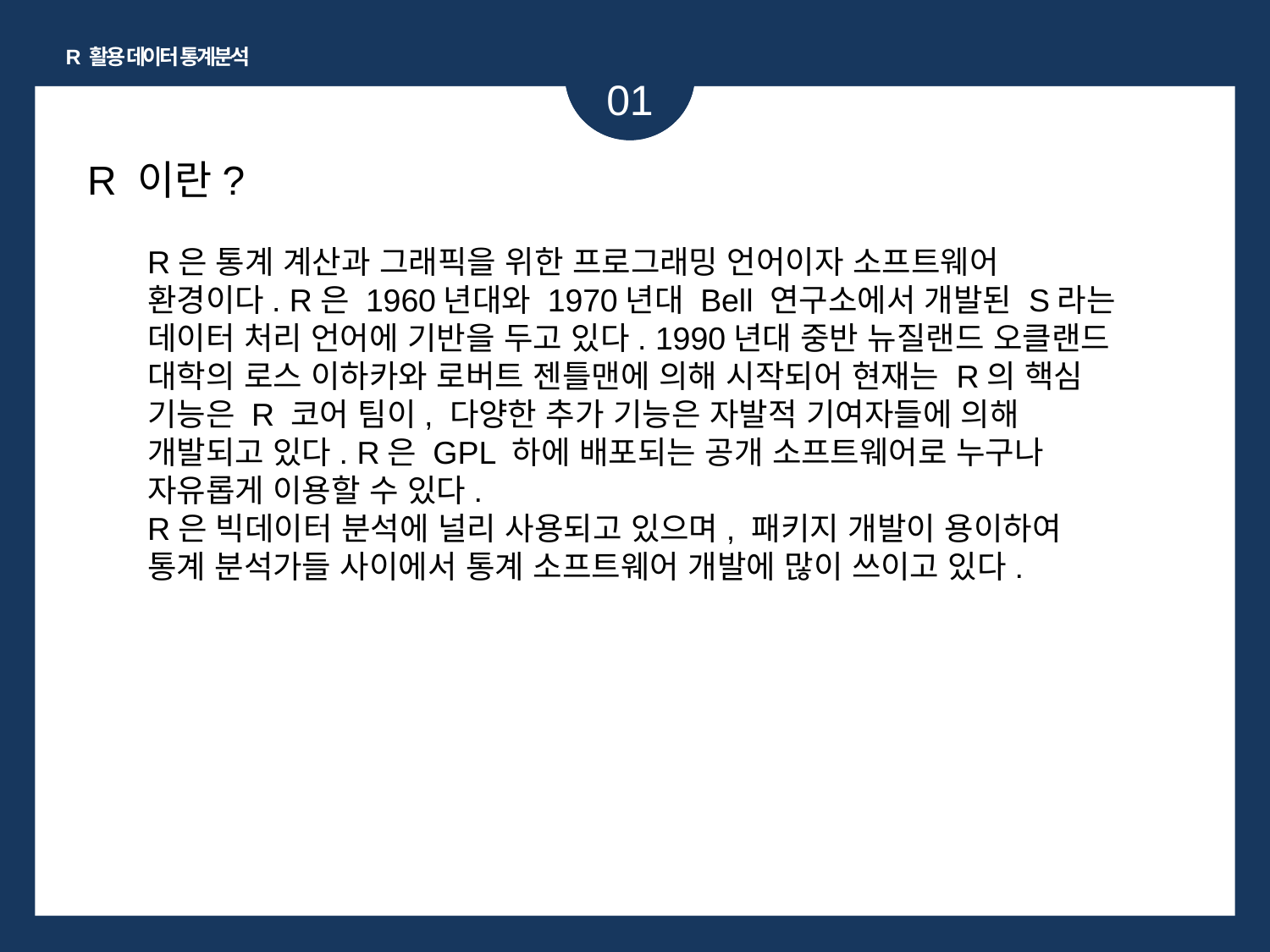

R 활용 데이터 통계분석
01
R 이란?
R은 통계 계산과 그래픽을 위한 프로그래밍 언어이자 소프트웨어 환경이다. R은 1960년대와 1970년대 Bell 연구소에서 개발된 S라는 데이터 처리 언어에 기반을 두고 있다. 1990년대 중반 뉴질랜드 오클랜드 대학의 로스 이하카와 로버트 젠틀맨에 의해 시작되어 현재는 R의 핵심 기능은 R 코어 팀이, 다양한 추가 기능은 자발적 기여자들에 의해 개발되고 있다. R은 GPL 하에 배포되는 공개 소프트웨어로 누구나 자유롭게 이용할 수 있다.
R은 빅데이터 분석에 널리 사용되고 있으며, 패키지 개발이 용이하여 통계 분석가들 사이에서 통계 소프트웨어 개발에 많이 쓰이고 있다.